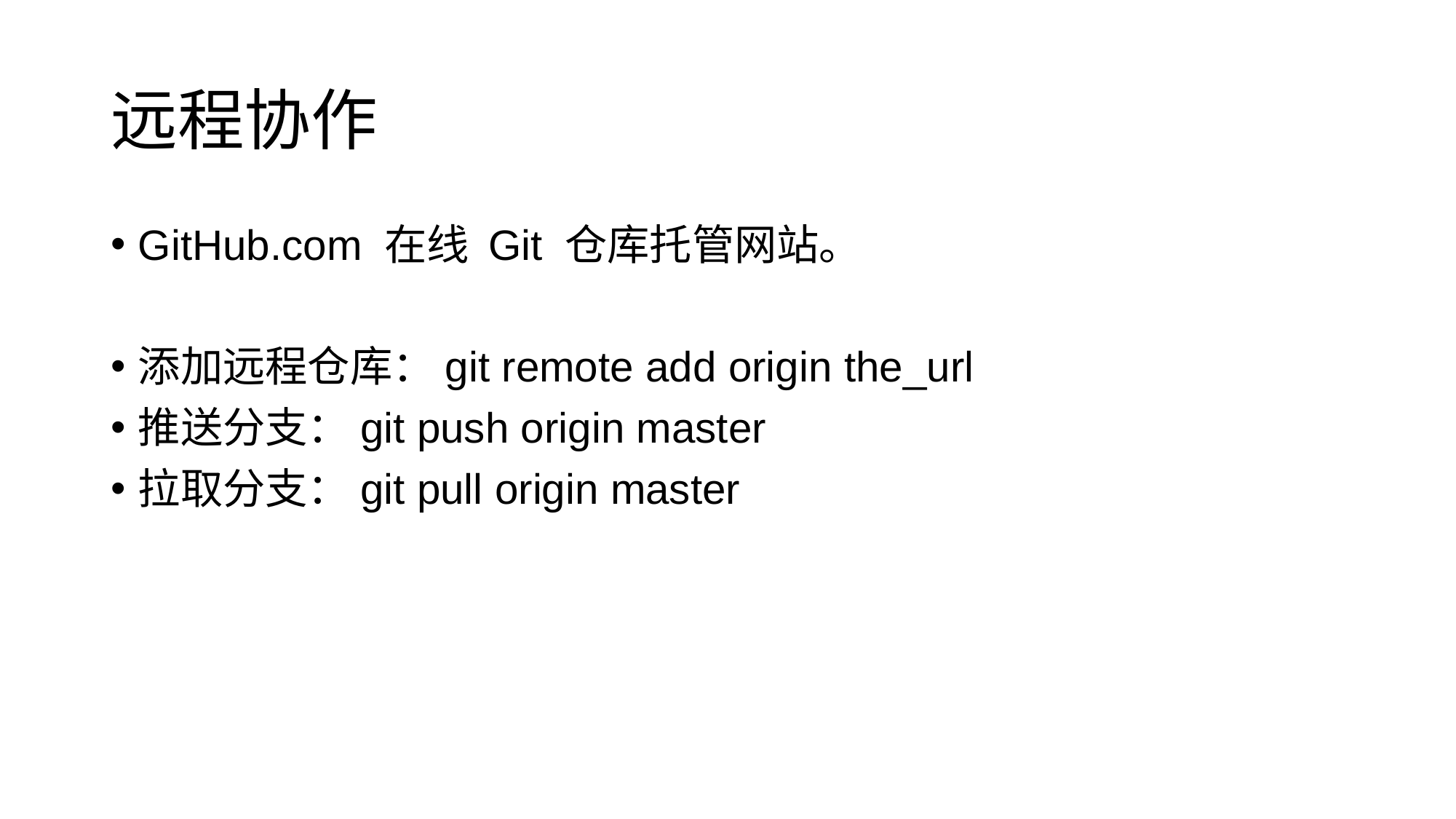

# 远程协作
GitHub.com 在线 Git 仓库托管网站。

添加远程仓库：git remote add origin the_url
推送分支：git push origin master
拉取分支：git pull origin master